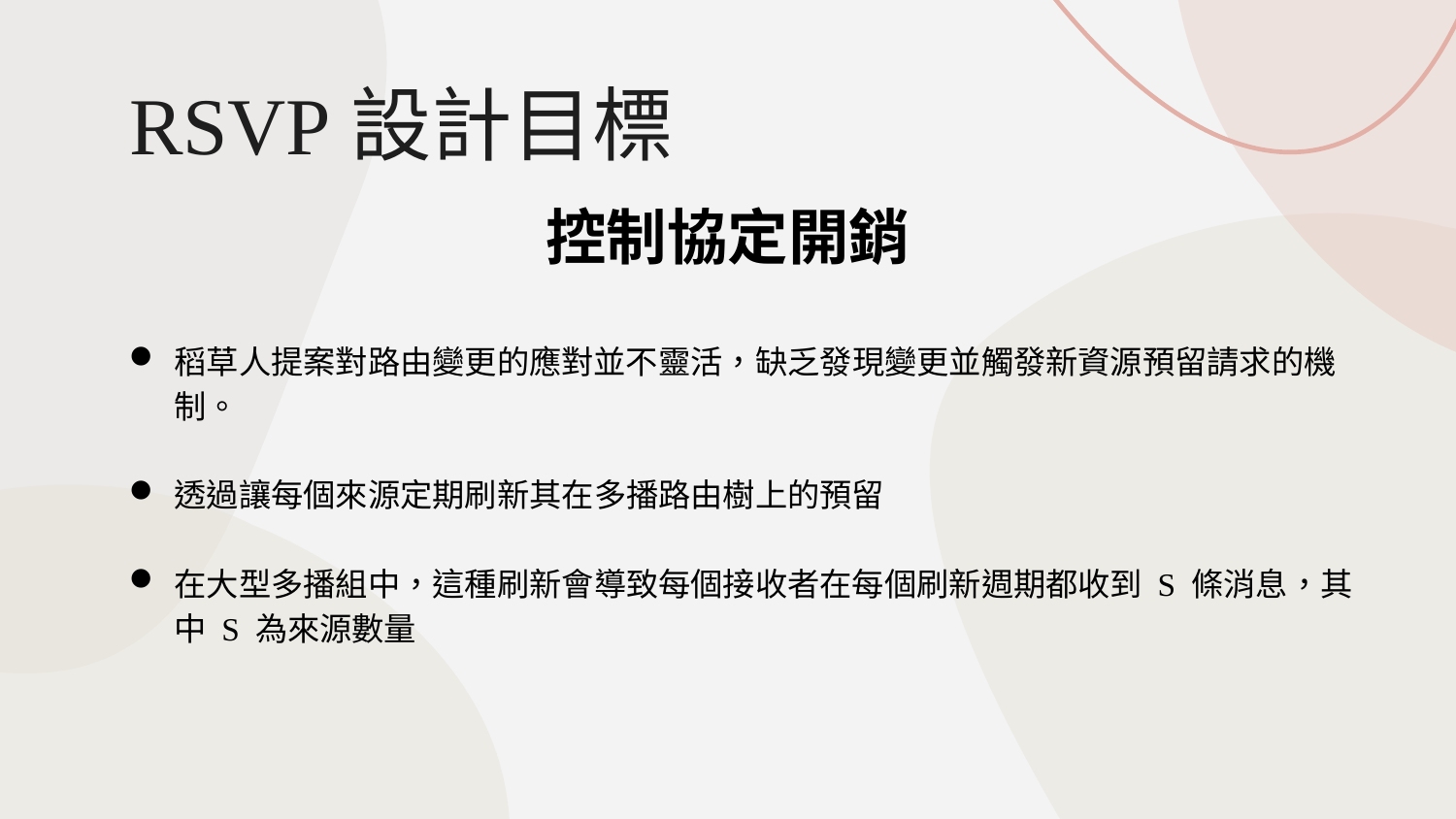

# RSVP設計目標
控制協定開銷
稻草人提案對路由變更的應對並不靈活，缺乏發現變更並觸發新資源預留請求的機制。

透過讓每個來源定期刷新其在多播路由樹上的預留

在大型多播組中，這種刷新會導致每個接收者在每個刷新週期都收到 S 條消息，其中 S 為來源數量